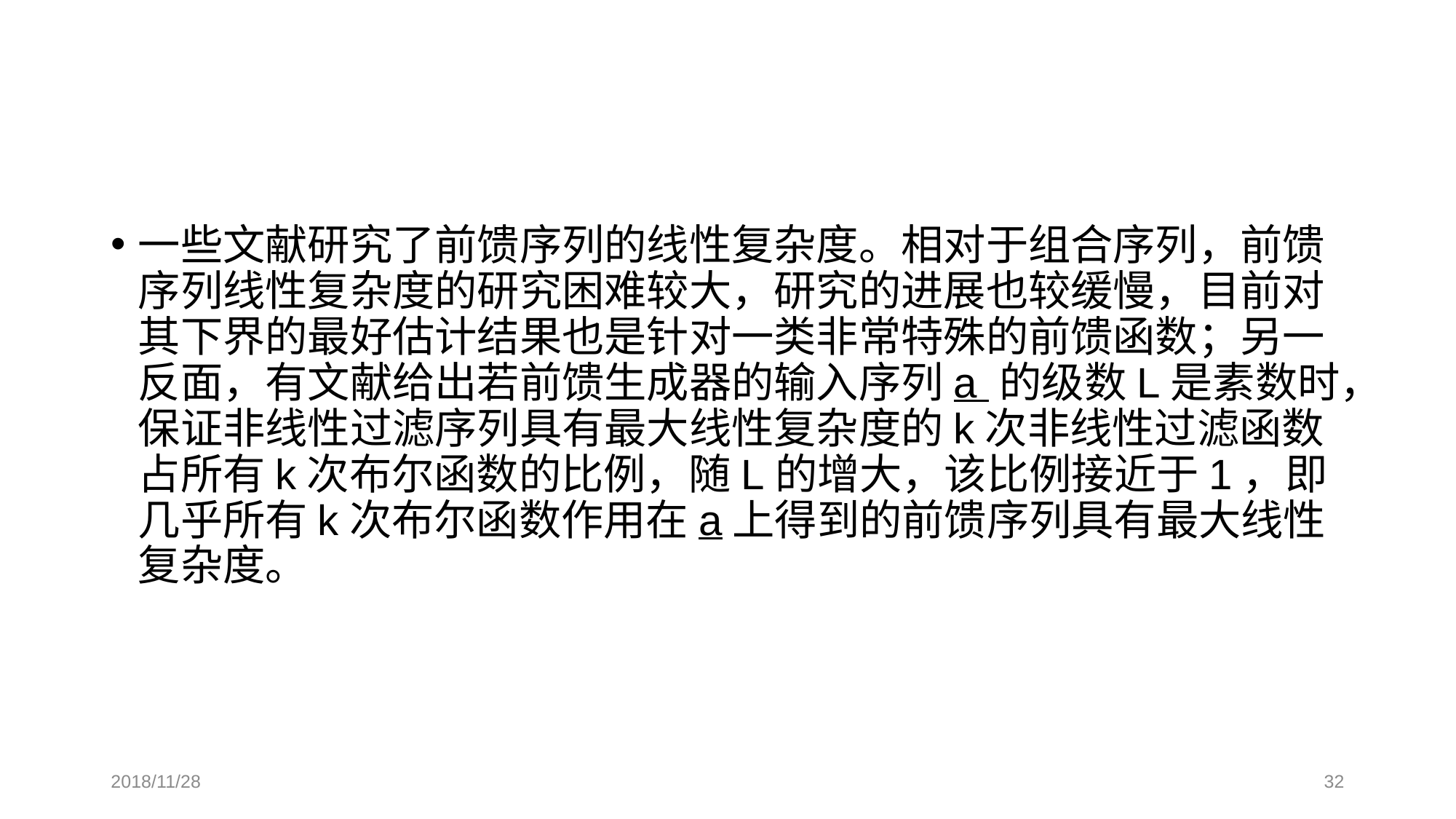

#
一些文献研究了前馈序列的线性复杂度。相对于组合序列，前馈序列线性复杂度的研究困难较大，研究的进展也较缓慢，目前对其下界的最好估计结果也是针对一类非常特殊的前馈函数；另一反面，有文献给出若前馈生成器的输入序列a 的级数L是素数时，保证非线性过滤序列具有最大线性复杂度的k次非线性过滤函数占所有k次布尔函数的比例，随L的增大，该比例接近于1，即几乎所有k次布尔函数作用在a上得到的前馈序列具有最大线性复杂度。
2018/11/28
32